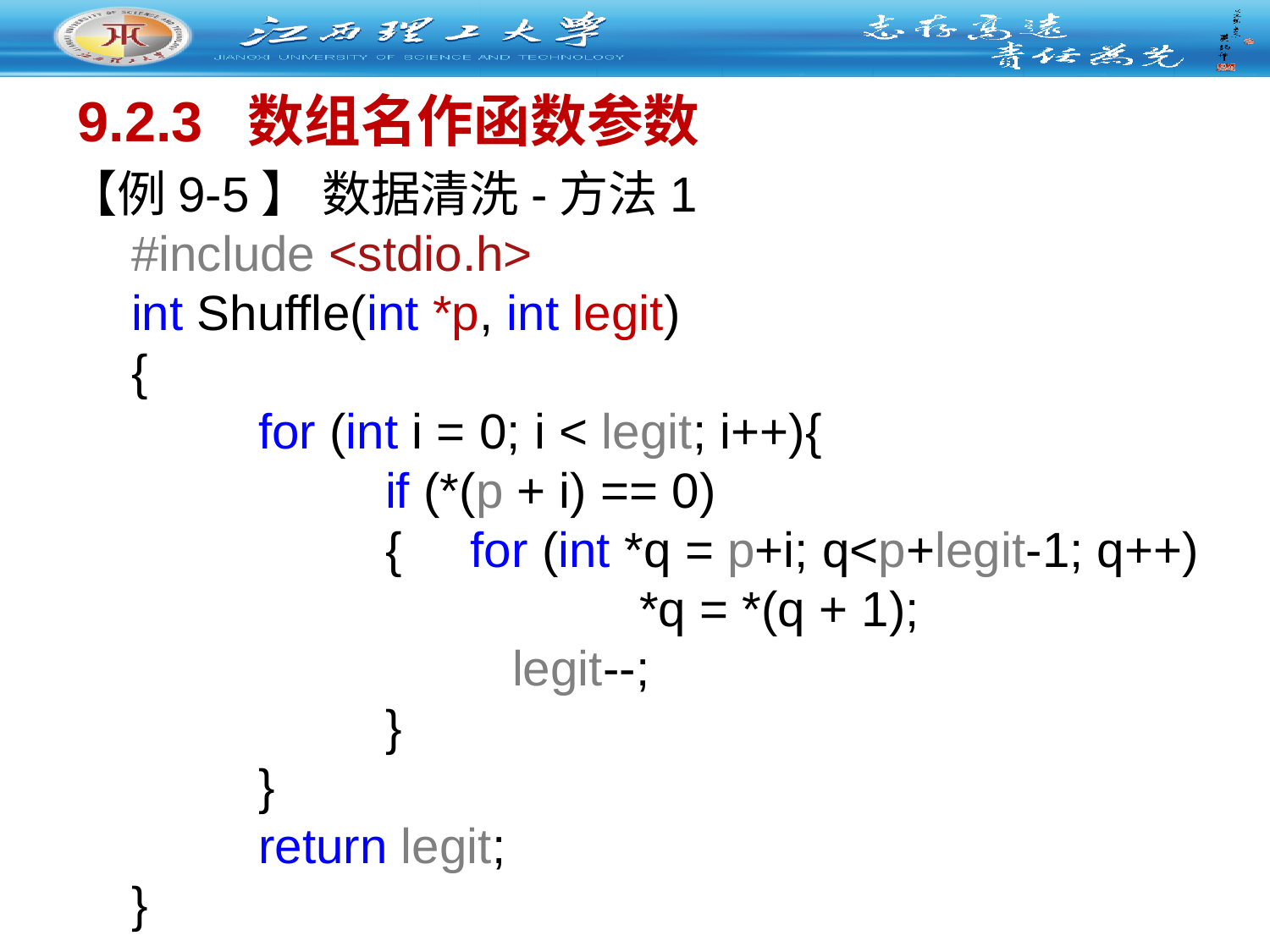

# 9.2.3  数组名作函数参数
【例9-5】 数据清洗-方法1
#include <stdio.h>
int Shuffle(int *p, int legit)
{
 	for (int i = 0; i < legit; i++){
 		if (*(p + i) == 0)
 		{     for (int *q = p+i; q<p+legit-1; q++)
 				*q = *(q + 1);
 			legit--;
 		}
 	}
 	return legit;
}